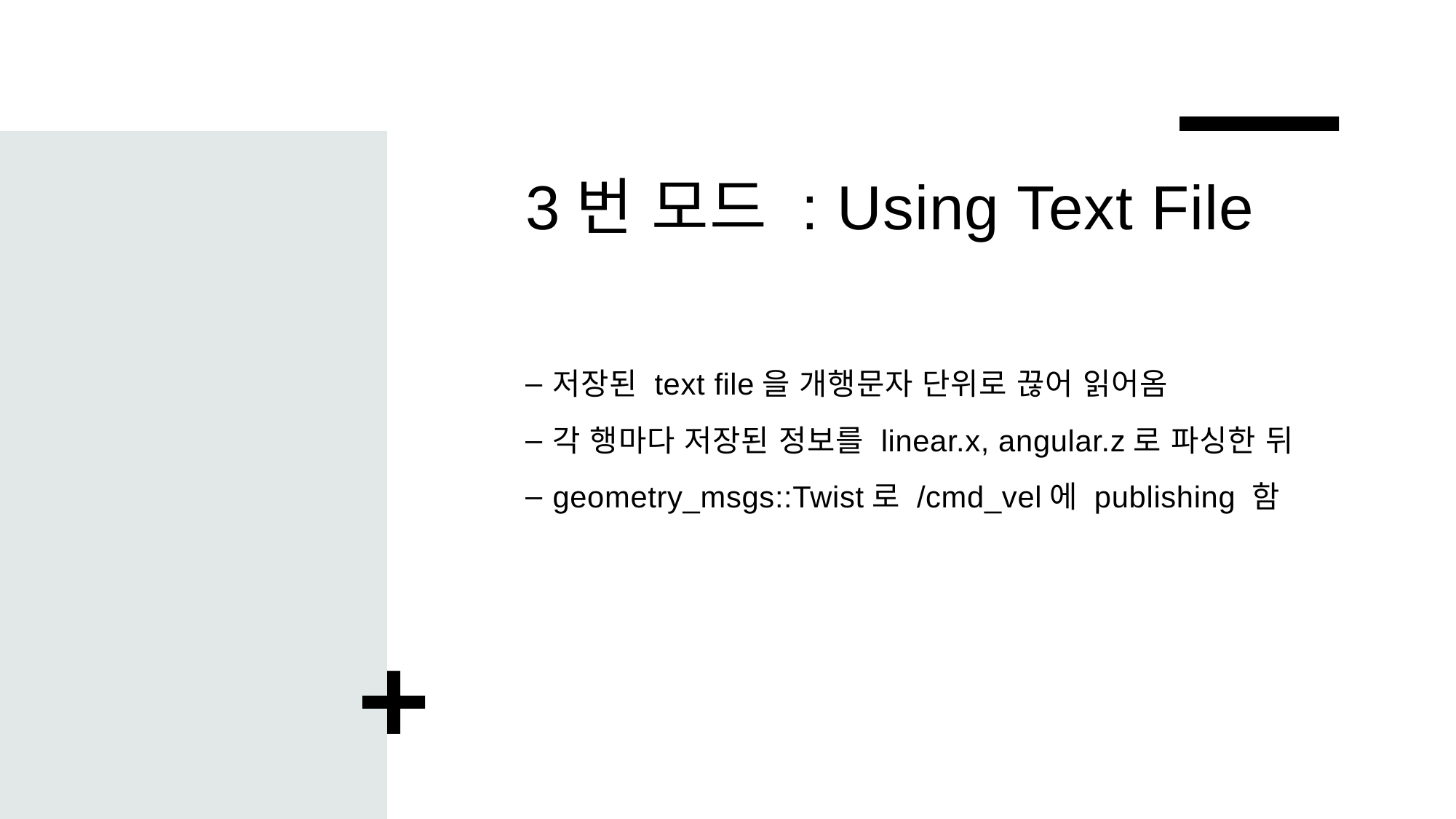

# 3번 모드 : Using Text File
저장된 text file을 개행문자 단위로 끊어 읽어옴
각 행마다 저장된 정보를 linear.x, angular.z로 파싱한 뒤
geometry_msgs::Twist로 /cmd_vel에 publishing 함